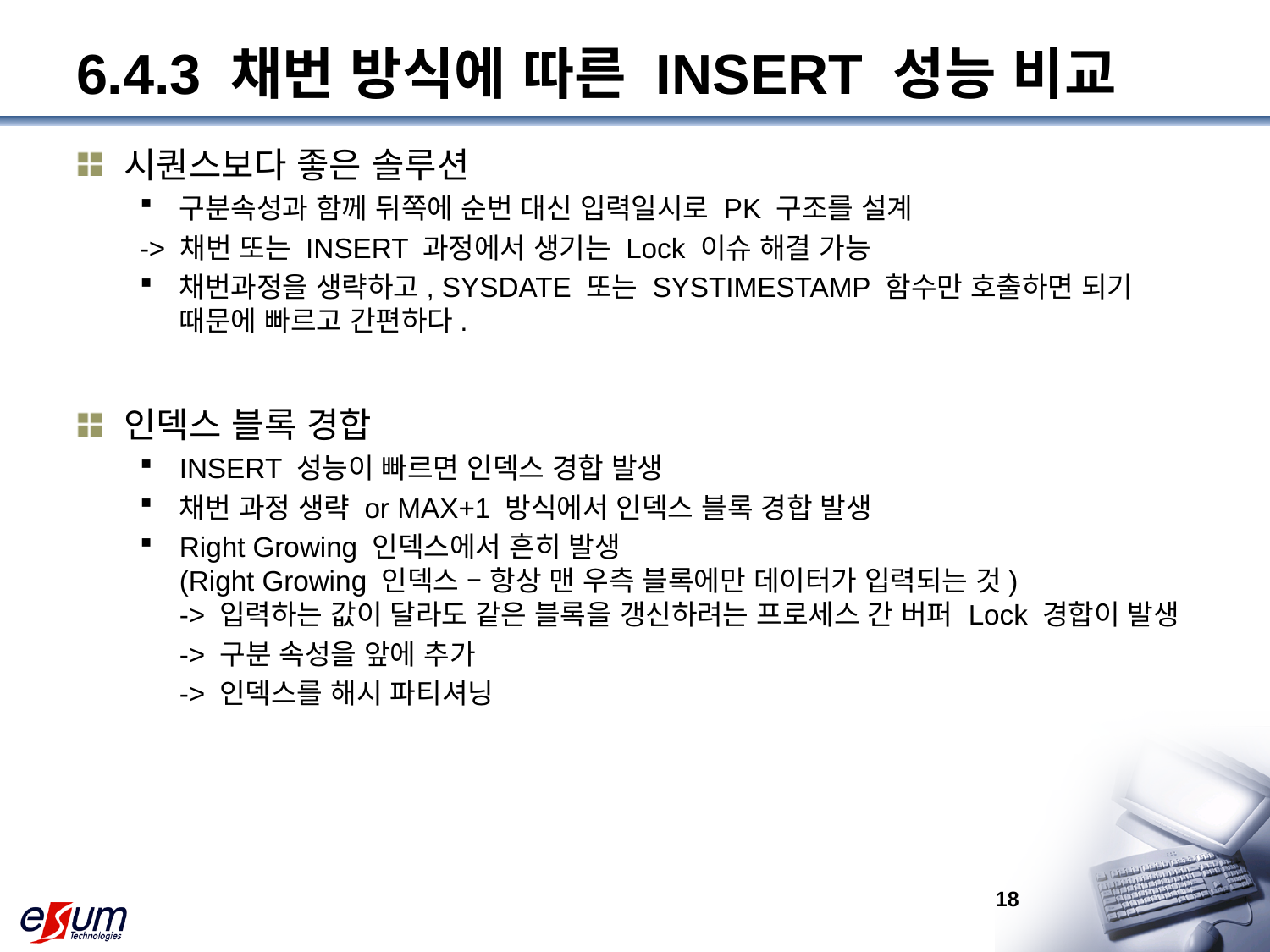

# 6.4.3 채번 방식에 따른 INSERT 성능 비교
시퀀스보다 좋은 솔루션
구분속성과 함께 뒤쪽에 순번 대신 입력일시로 PK 구조를 설계
-> 채번 또는 INSERT 과정에서 생기는 Lock 이슈 해결 가능
채번과정을 생략하고, SYSDATE 또는 SYSTIMESTAMP 함수만 호출하면 되기 때문에 빠르고 간편하다.

인덱스 블록 경합
INSERT 성능이 빠르면 인덱스 경합 발생
채번 과정 생략 or MAX+1 방식에서 인덱스 블록 경합 발생
Right Growing 인덱스에서 흔히 발생
(Right Growing 인덱스 – 항상 맨 우측 블록에만 데이터가 입력되는 것)
-> 입력하는 값이 달라도 같은 블록을 갱신하려는 프로세스 간 버퍼 Lock 경합이 발생
	-> 구분 속성을 앞에 추가
	-> 인덱스를 해시 파티셔닝

18